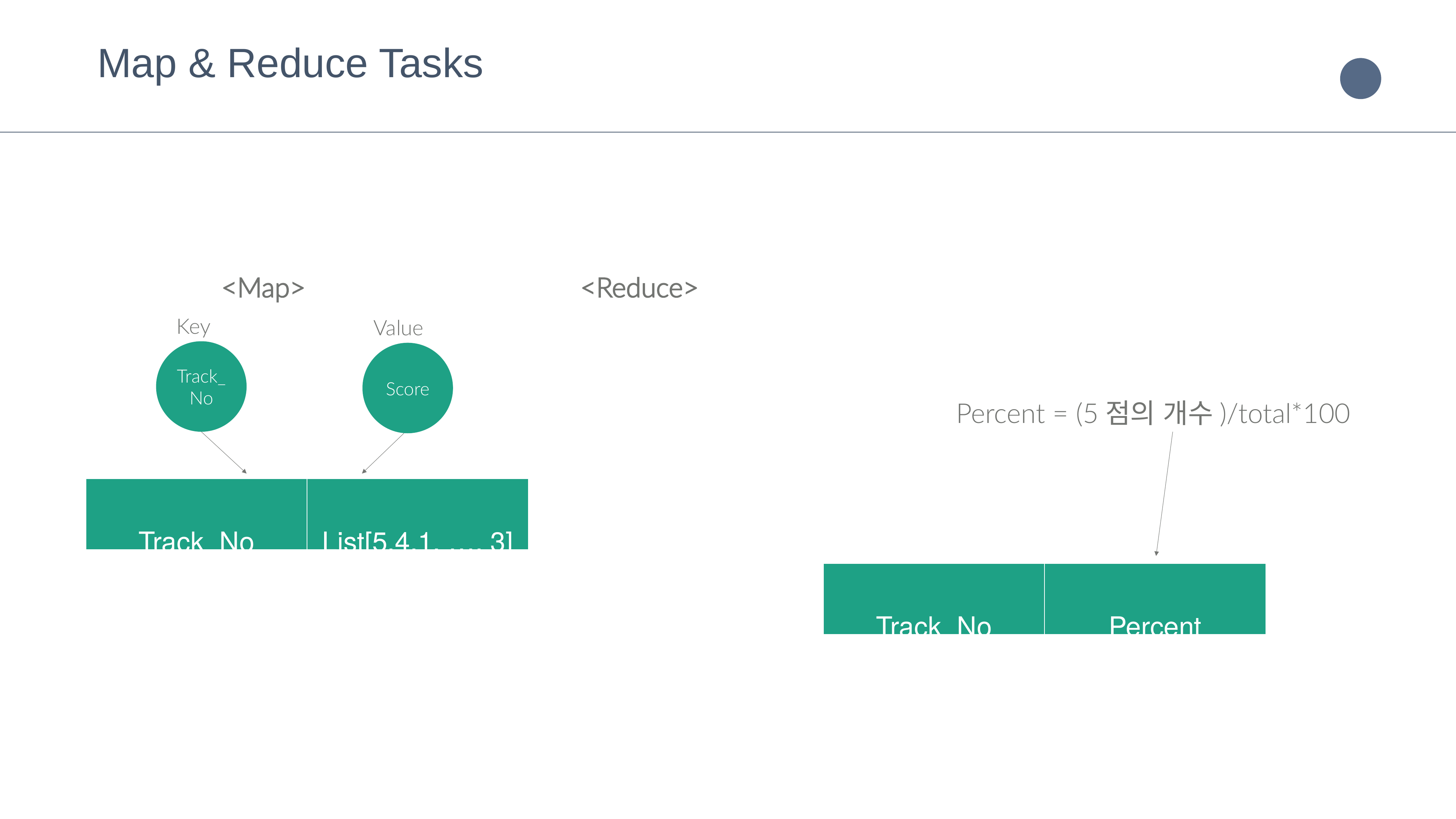

Map & Reduce Tasks
40
                  <Map>						<Reduce>

Key
Value

Score

Track_No
Percent = (5점의 개수)/total*100

| Track\_No | List[5,4,1, …, 3] |
| --- | --- |
| Track\_No | Percent |
| --- | --- |